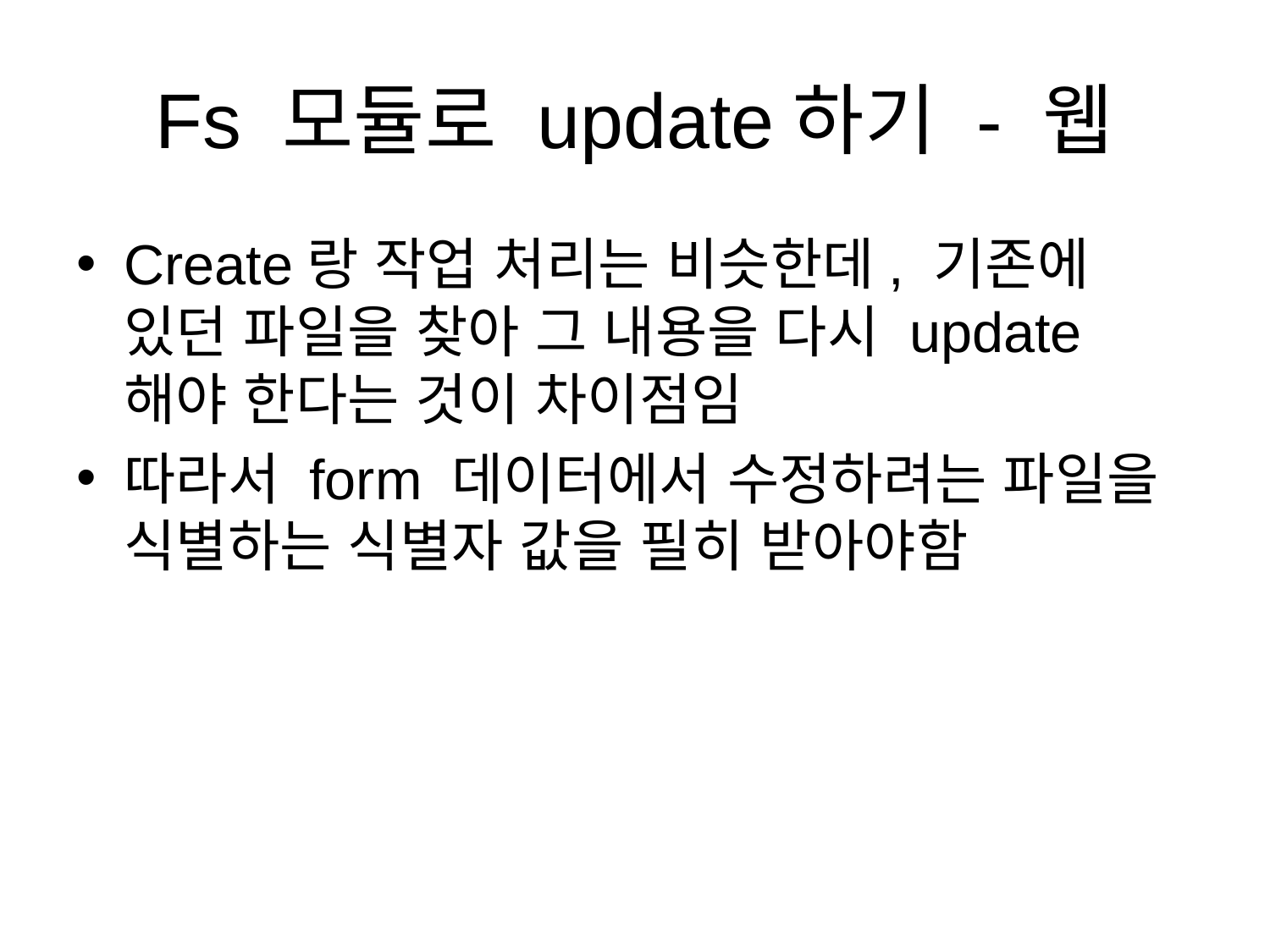

# Fs 모듈로 update하기 - 웹
Create랑 작업 처리는 비슷한데, 기존에 있던 파일을 찾아 그 내용을 다시 update해야 한다는 것이 차이점임
따라서 form 데이터에서 수정하려는 파일을 식별하는 식별자 값을 필히 받아야함